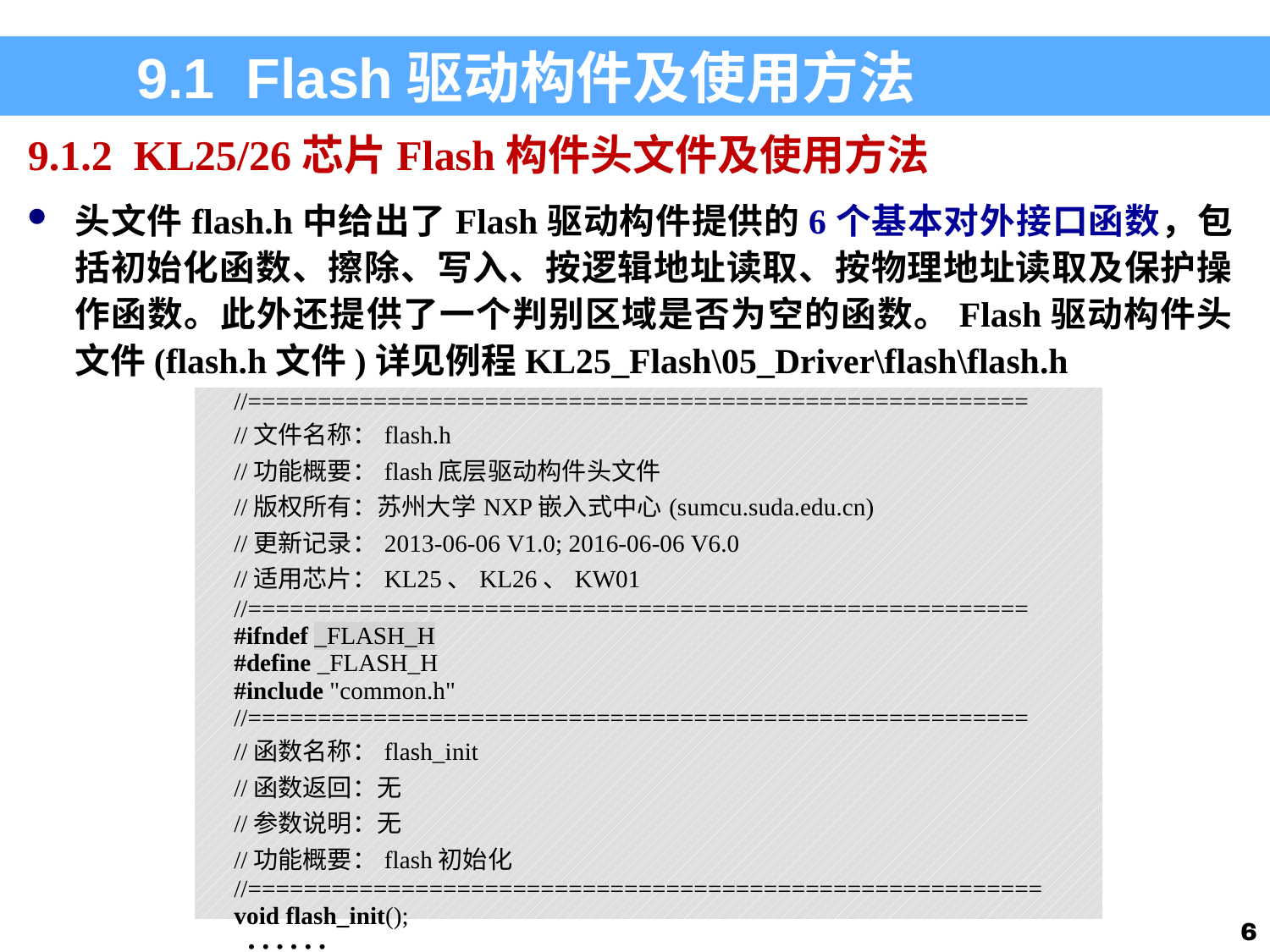

9.1  Flash驱动构件及使用方法
9.1.2  KL25/26芯片Flash构件头文件及使用方法
头文件flash.h中给出了Flash驱动构件提供的6个基本对外接口函数，包括初始化函数、擦除、写入、按逻辑地址读取、按物理地址读取及保护操作函数。此外还提供了一个判别区域是否为空的函数。Flash驱动构件头文件(flash.h文件)详见例程KL25_Flash\05_Driver\flash\flash.h
| //======================================================== //文件名称：flash.h //功能概要：flash底层驱动构件头文件 //版权所有：苏州大学NXP嵌入式中心(sumcu.suda.edu.cn) //更新记录：2013-06-06 V1.0; 2016-06-06 V6.0 //适用芯片：KL25、KL26、KW01 //======================================================== #ifndef \_FLASH\_H #define \_FLASH\_H #include "common.h" //======================================================== //函数名称：flash\_init //函数返回：无 //参数说明：无 //功能概要：flash初始化 //========================================================= void flash\_init();  …… |
| --- |
6